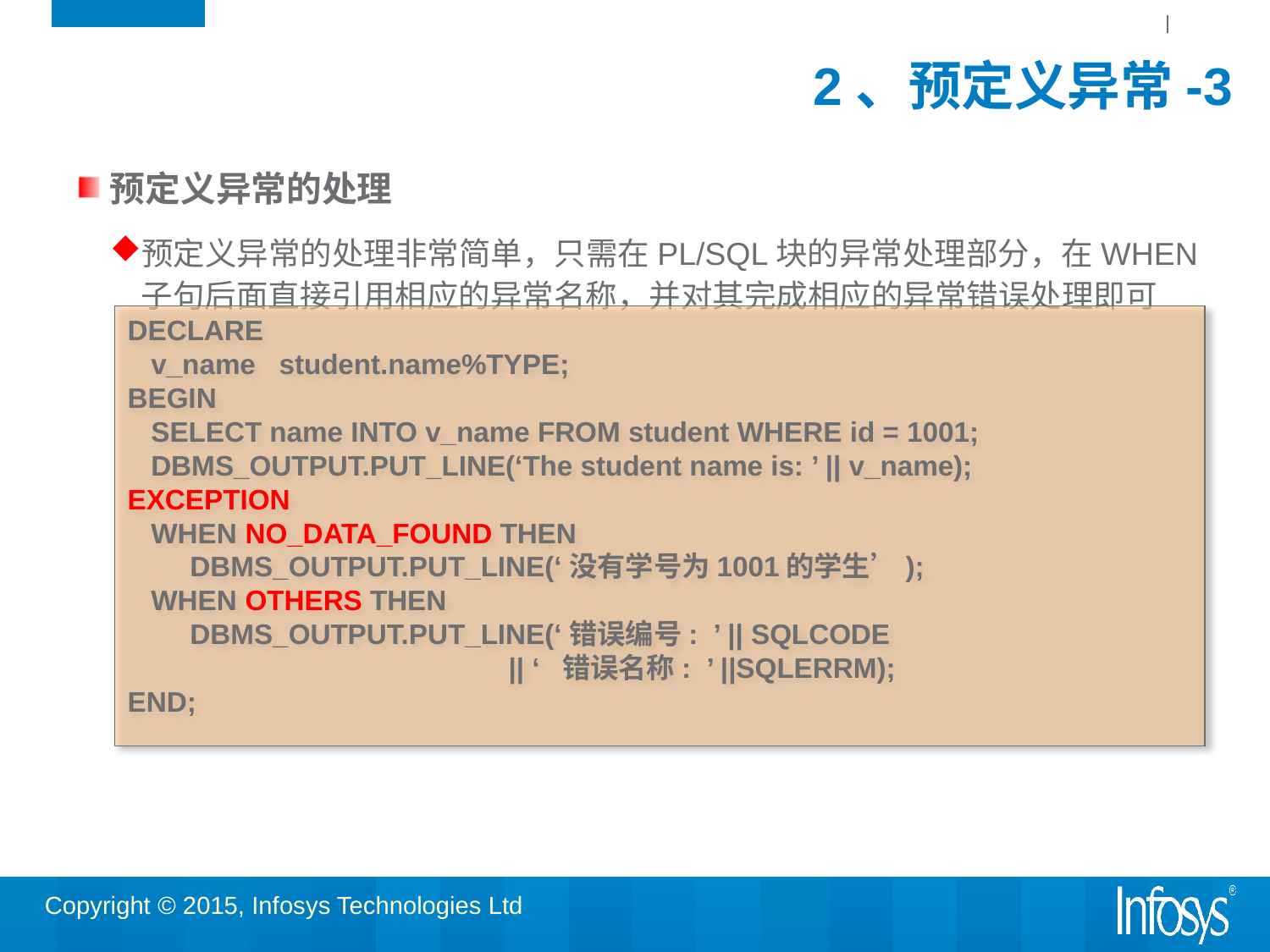

# 2、预定义异常-3
预定义异常的处理
预定义异常的处理非常简单，只需在PL/SQL块的异常处理部分，在WHEN子句后面直接引用相应的异常名称，并对其完成相应的异常错误处理即可
DECLARE
   v_name   student.name%TYPE;
BEGIN
   SELECT name INTO v_name FROM student WHERE id = 1001;
   DBMS_OUTPUT.PUT_LINE(‘The student name is: ’ || v_name);
EXCEPTION
   WHEN NO_DATA_FOUND THEN  
        DBMS_OUTPUT.PUT_LINE(‘没有学号为1001的学生’);
   WHEN OTHERS THEN
        DBMS_OUTPUT.PUT_LINE(‘错误编号:  ’ || SQLCODE
			|| ‘  错误名称:  ’ ||SQLERRM);
END;